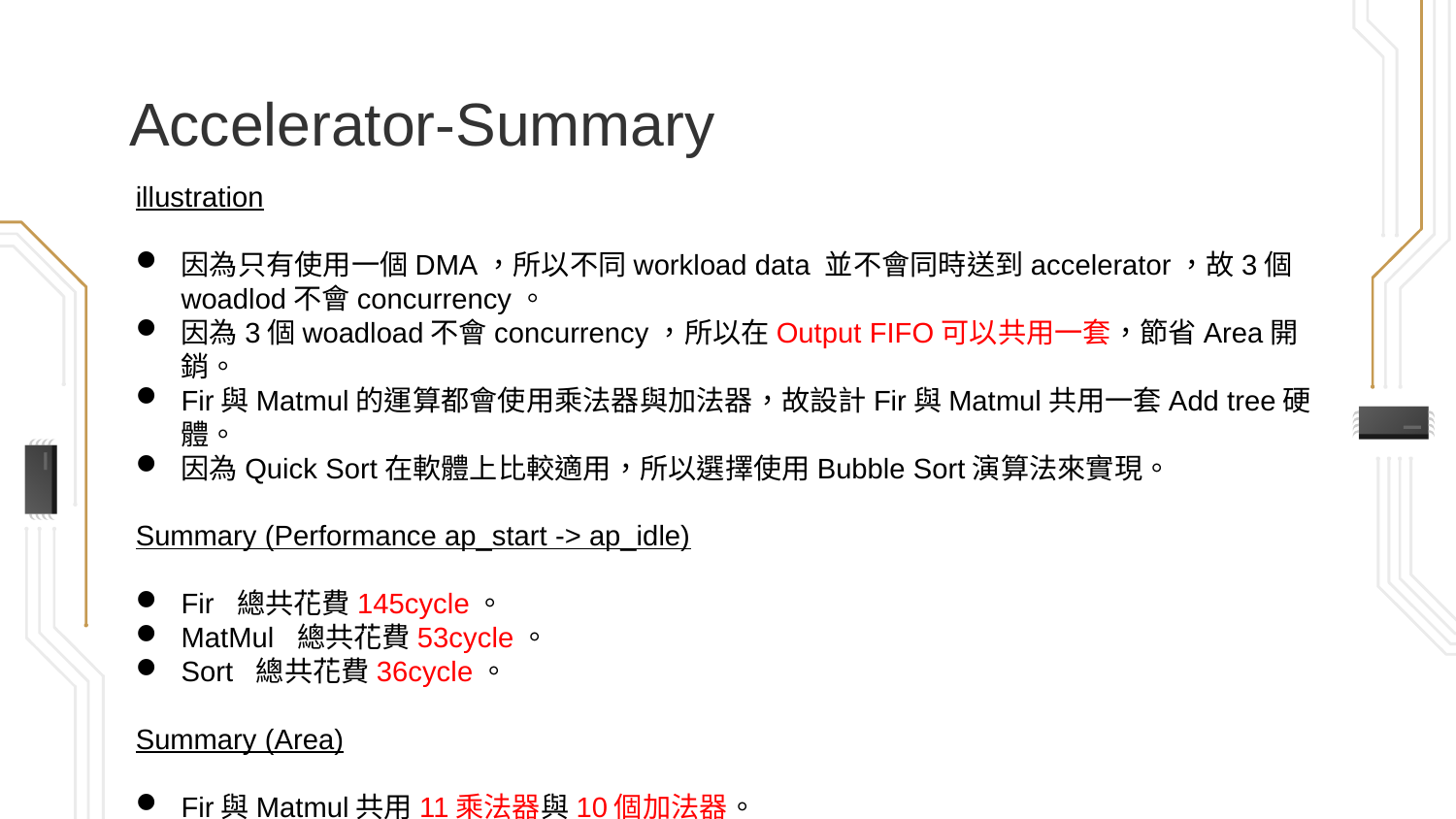

Accelerator-Summary
illustration

因為只有使用一個DMA，所以不同workload data 並不會同時送到accelerator，故3個woadlod不會concurrency。
因為3個woadload不會concurrency，所以在Output FIFO可以共用一套，節省Area開銷。
Fir與Matmul的運算都會使用乘法器與加法器，故設計Fir與Matmul共用一套Add tree硬體。
因為Quick Sort在軟體上比較適用，所以選擇使用Bubble Sort演算法來實現。

Summary (Performance ap_start -> ap_idle)

Fir  總共花費145cycle。
MatMul  總共花費53cycle。
Sort  總共花費36cycle。

Summary (Area)

Fir與Matmul共用11乘法器與10個加法器。
Sort使用5個比較器。